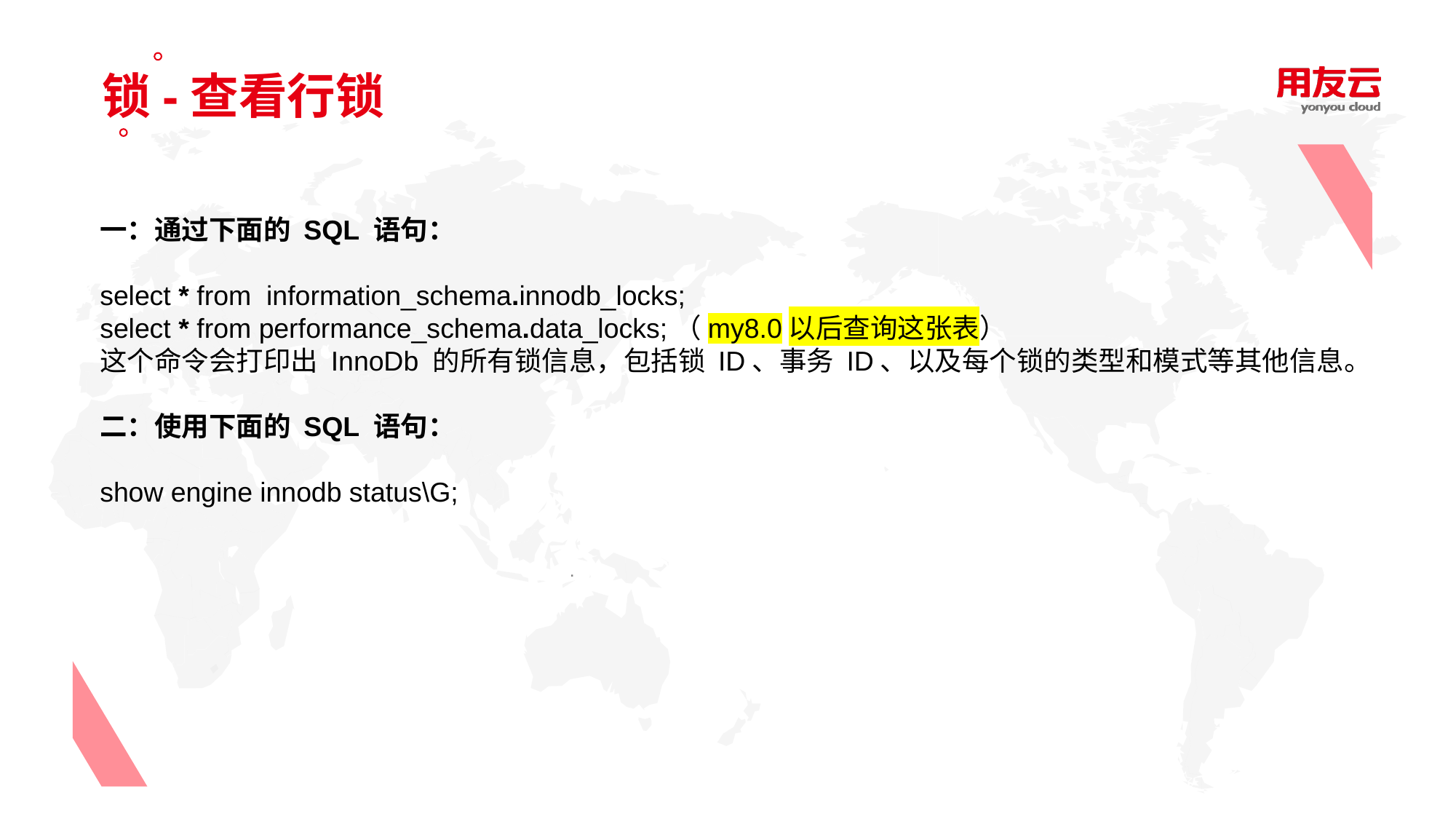

锁-查看行锁

一：通过下面的 SQL 语句：

select * from  information_schema.innodb_locks;
select * from performance_schema.data_locks;（my8.0以后查询这张表）
这个命令会打印出 InnoDb 的所有锁信息，包括锁 ID、事务 ID、以及每个锁的类型和模式等其他信息。

二：使用下面的 SQL 语句：

show engine innodb status\G;

.